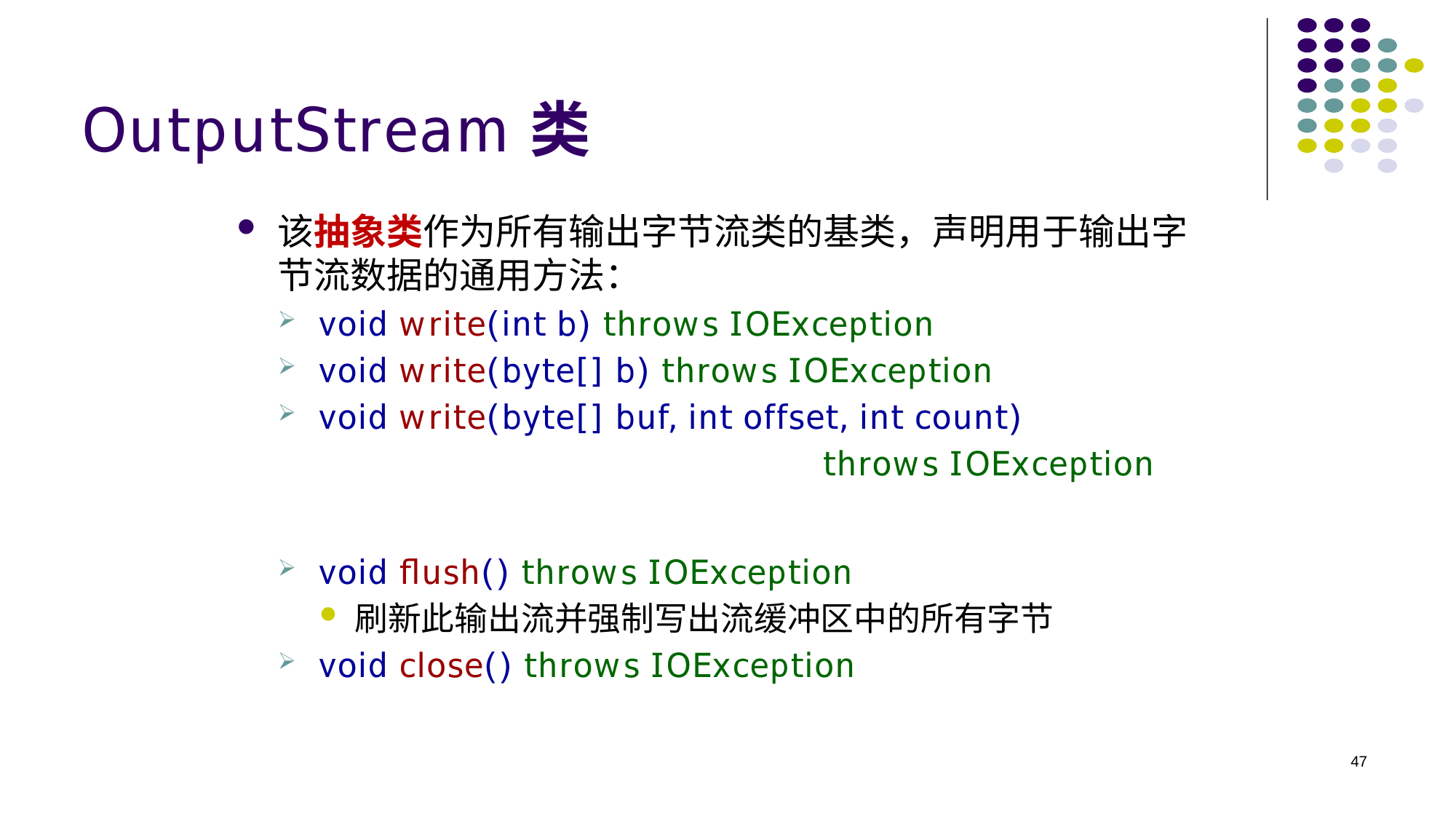

# OutputStream类
该抽象类作为所有输出字节流类的基类，声明用于输出字节流数据的通用方法：
void write(int b) throws IOException
void write(byte[] b) throws IOException
void write(byte[] buf, int offset, int count)
					throws IOException

void flush() throws IOException
刷新此输出流并强制写出流缓冲区中的所有字节
void close() throws IOException
47